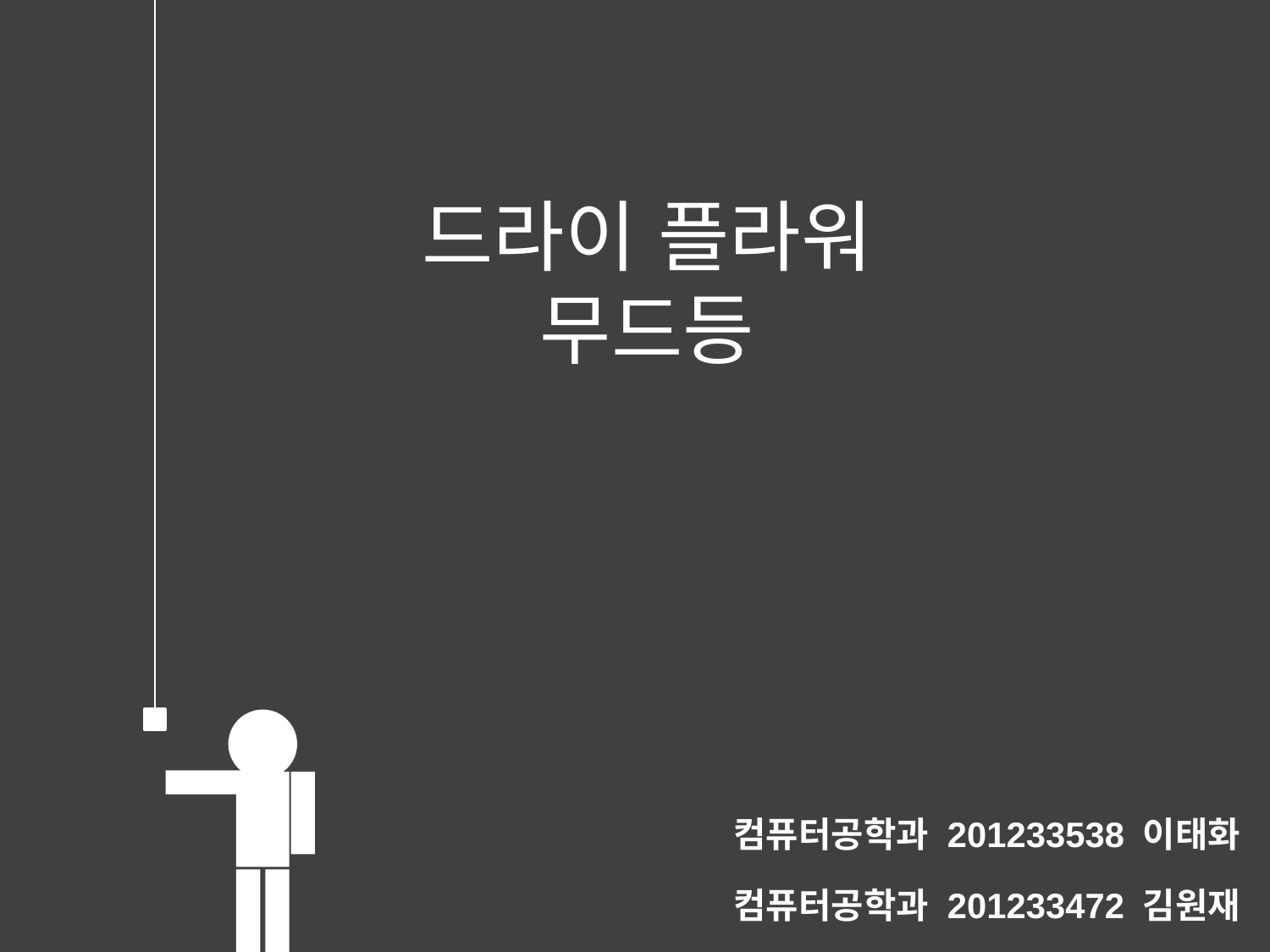

# 드라이 플라워 무드등

컴퓨터공학과 201233538 이태화
컴퓨터공학과 201233472 김원재